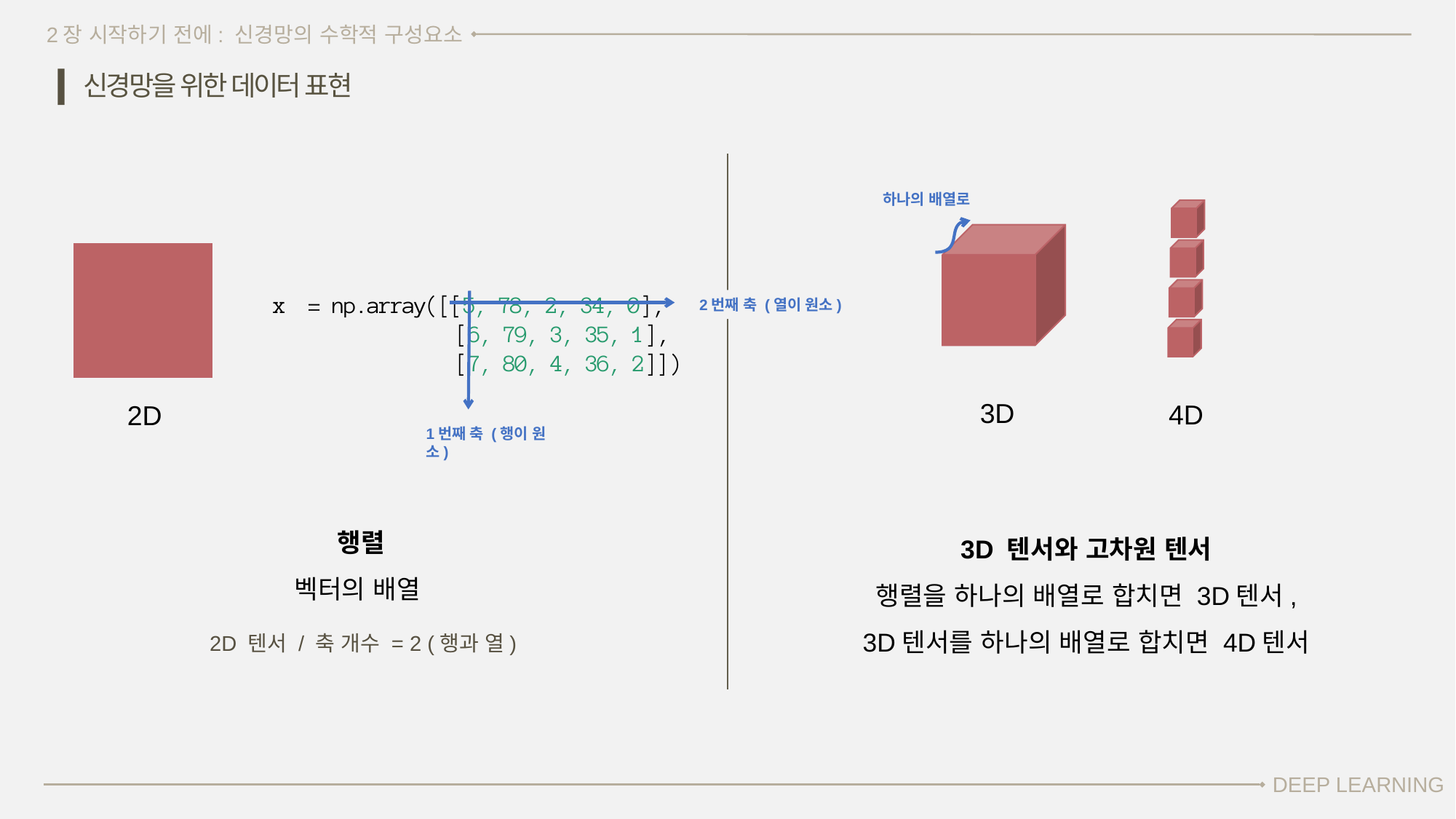

2장 시작하기 전에: 신경망의 수학적 구성요소
신경망을 위한 데이터 표현

하나의 배열로

4D

3D

2D
x  = np.array([[5, 78, 2, 34, 0],
	      [6, 79, 3, 35, 1],
	      [7, 80, 4, 36, 2]])
2번째 축 (열이 원소)
1번째 축 (행이 원소)
행렬
벡터의 배열
2D 텐서 / 축 개수 = 2 (행과 열)
3D 텐서와 고차원 텐서
행렬을 하나의 배열로 합치면 3D텐서,
3D텐서를 하나의 배열로 합치면 4D텐서
DEEP LEARNING